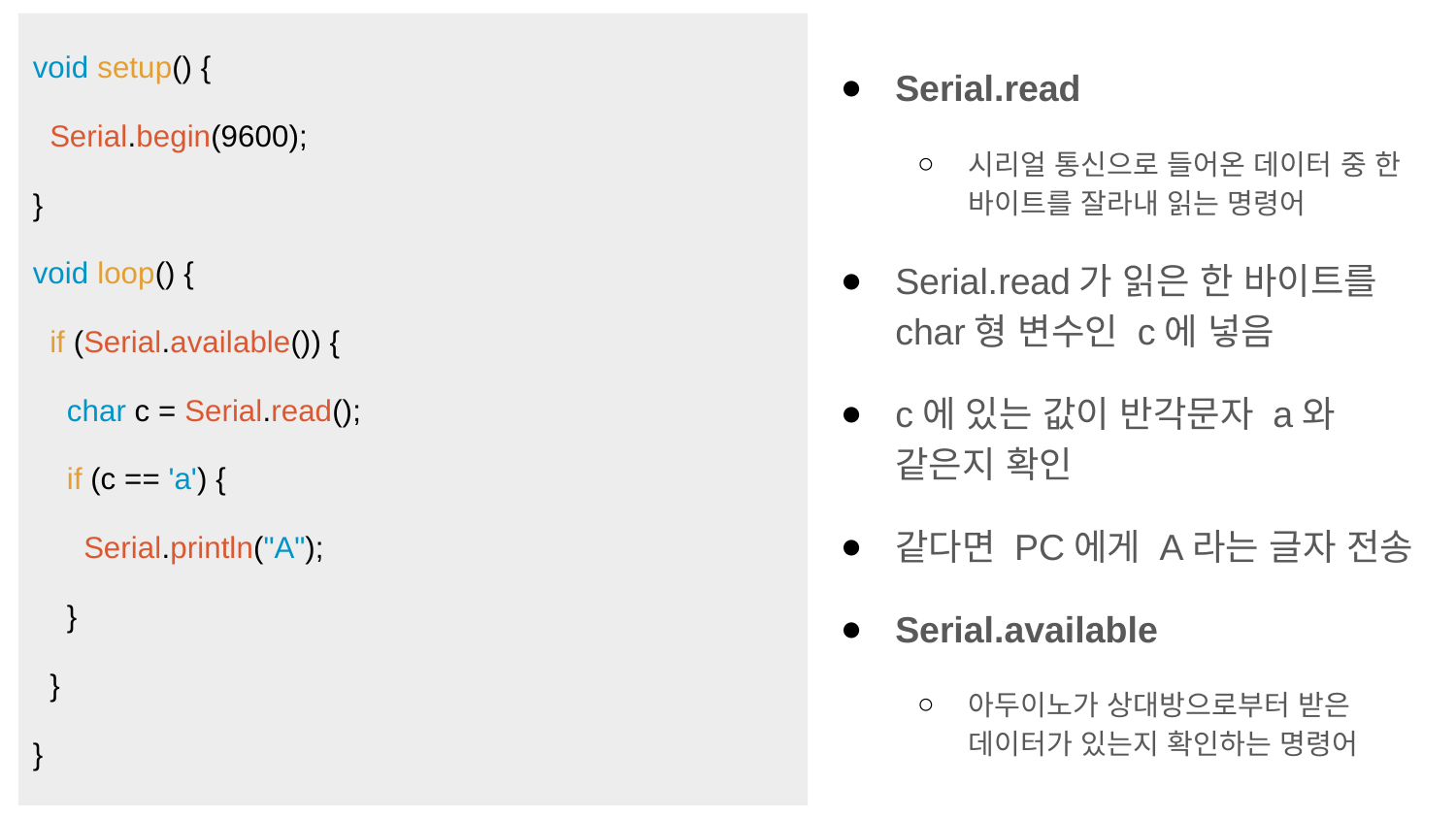

Serial.read
시리얼 통신으로 들어온 데이터 중 한 바이트를 잘라내 읽는 명령어
Serial.read가 읽은 한 바이트를 char형 변수인 c에 넣음
c에 있는 값이 반각문자 a와 같은지 확인
같다면 PC에게 A라는 글자 전송
Serial.available
아두이노가 상대방으로부터 받은 데이터가 있는지 확인하는 명령어
void setup() {
  Serial.begin(9600);
}
void loop() {
  if (Serial.available()) {
    char c = Serial.read();
    if (c == 'a') {
      Serial.println("A");
    }
  }
}